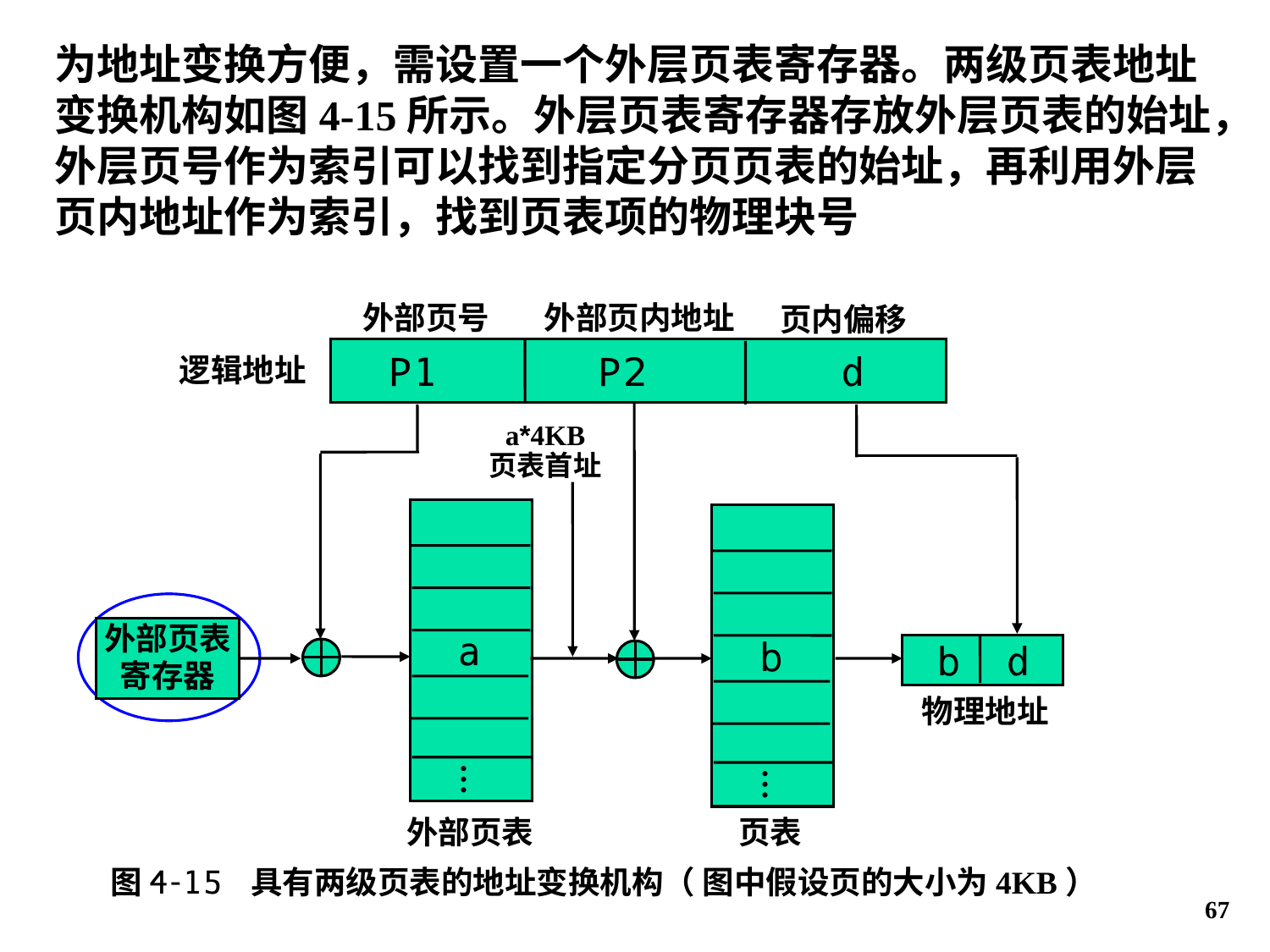

为地址变换方便，需设置一个外层页表寄存器。两级页表地址变换机构如图4-15所示。外层页表寄存器存放外层页表的始址，外层页号作为索引可以找到指定分页页表的始址，再利用外层页内地址作为索引，找到页表项的物理块号
外部页号
外部页内地址
页内偏移
    P1              P2                 d

逻辑地址

a*4KB
页表首址

a
b

外部页表
寄存器

  b    d

物理地址

…

…

外部页表
页表
图4-15  具有两级页表的地址变换机构（ 图中假设页的大小为4KB）

67